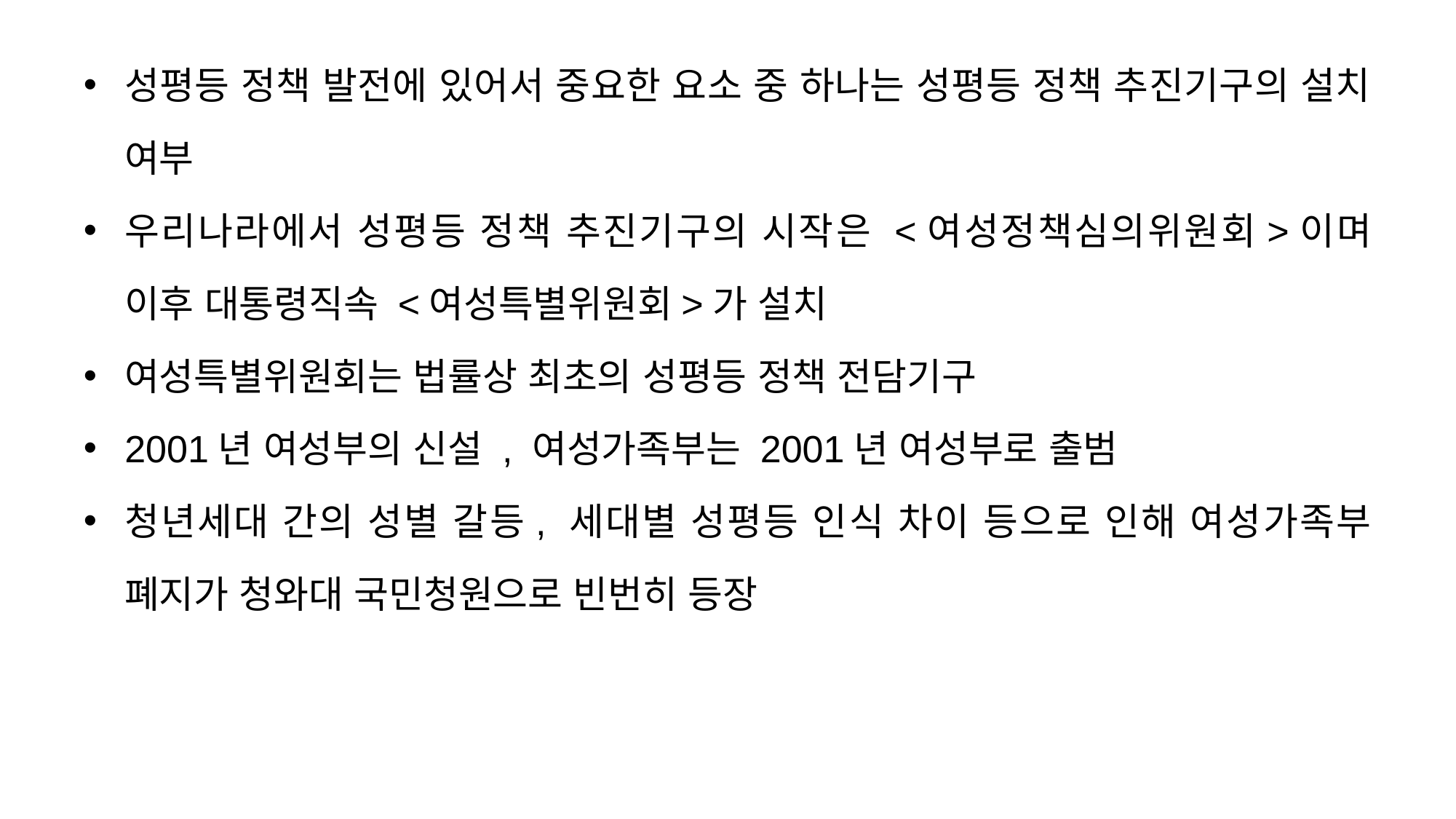

성평등 정책 발전에 있어서 중요한 요소 중 하나는 성평등 정책 추진기구의 설치 여부
우리나라에서 성평등 정책 추진기구의 시작은 <여성정책심의위원회>이며 이후 대통령직속 <여성특별위원회>가 설치
여성특별위원회는 법률상 최초의 성평등 정책 전담기구
2001년 여성부의 신설 , 여성가족부는 2001년 여성부로 출범
청년세대 간의 성별 갈등, 세대별 성평등 인식 차이 등으로 인해 여성가족부 폐지가 청와대 국민청원으로 빈번히 등장